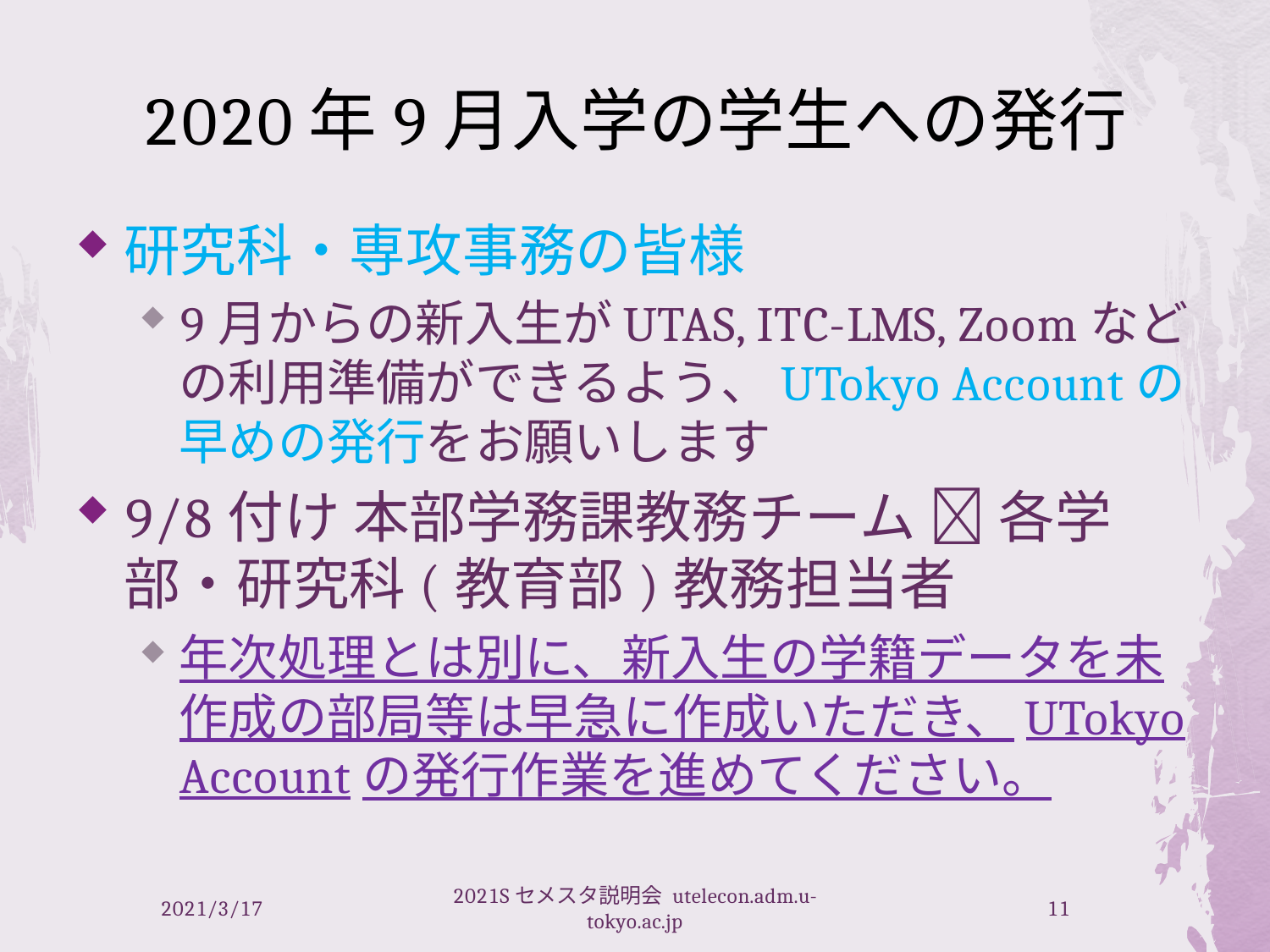

# 2020年9月入学の学生への発行
研究科・専攻事務の皆様
9月からの新入生がUTAS, ITC-LMS, Zoomなどの利用準備ができるよう、UTokyo Accountの早めの発行をお願いします
9/8付け 本部学務課教務チーム → 各学部・研究科(教育部)教務担当者
年次処理とは別に、新入生の学籍データを未作成の部局等は早急に作成いただき、UTokyo Accountの発行作業を進めてください。
2021/3/17
2021Sセメスタ説明会 utelecon.adm.u-tokyo.ac.jp
11